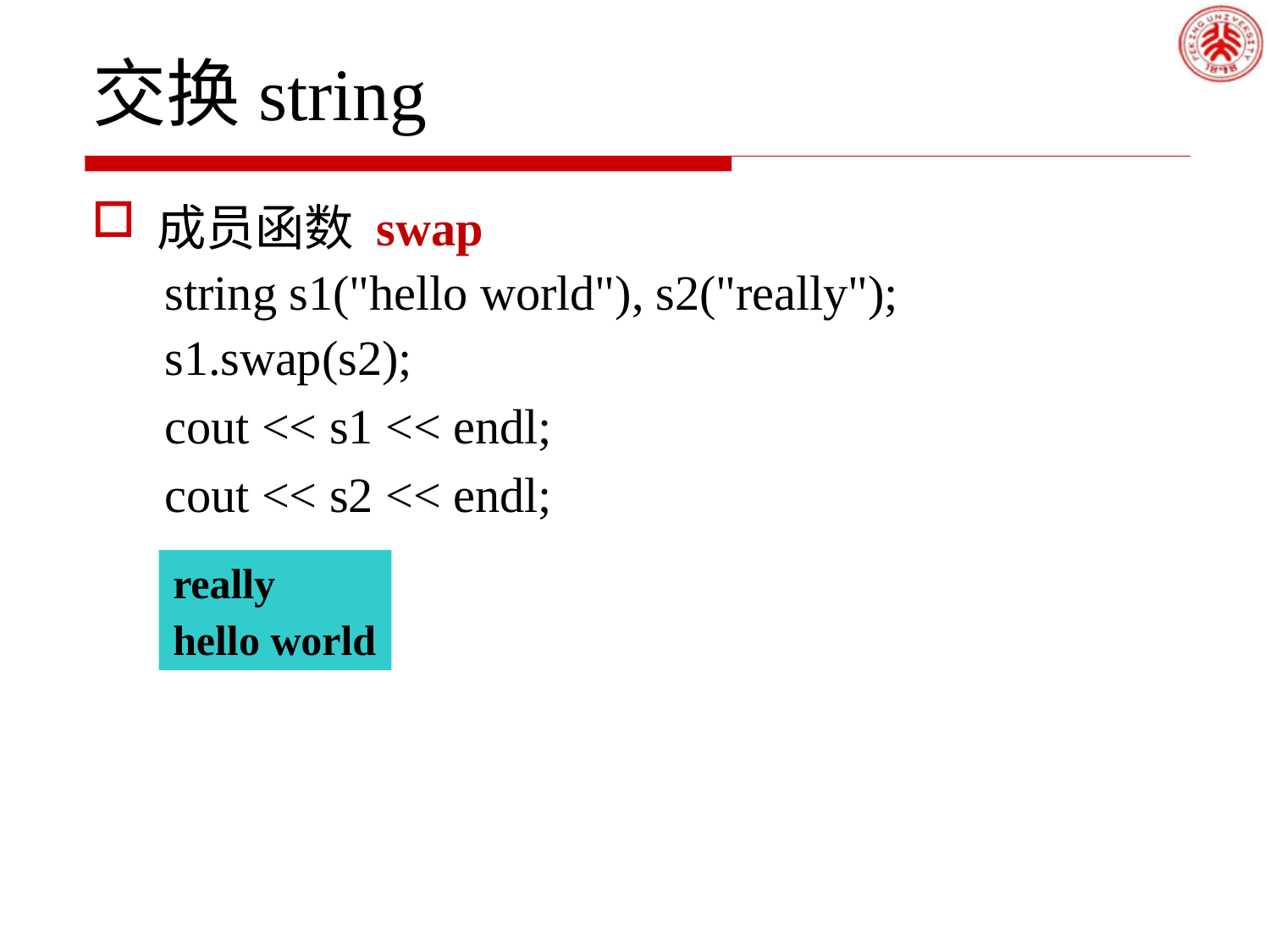

# 交换string
成员函数 swap
      string s1("hello world"), s2("really");
      s1.swap(s2);
      cout << s1 << endl;
      cout << s2 << endl;
really
hello world